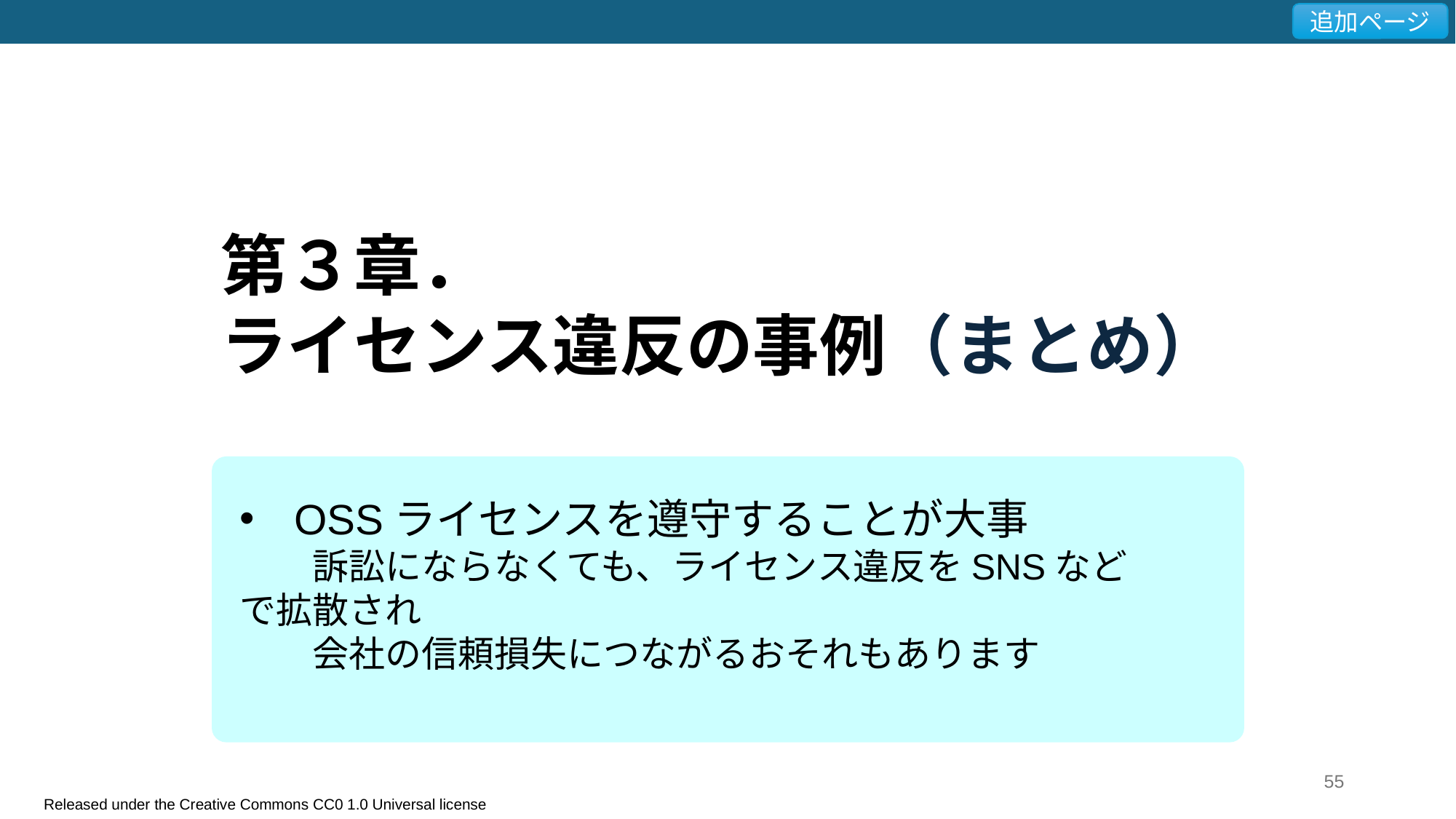

第３章．
ライセンス違反の事例（まとめ）

OSSライセンスを遵守することが大事
　　訴訟にならなくても、ライセンス違反をSNSなどで拡散され
　　会社の信頼損失につながるおそれもあります
55